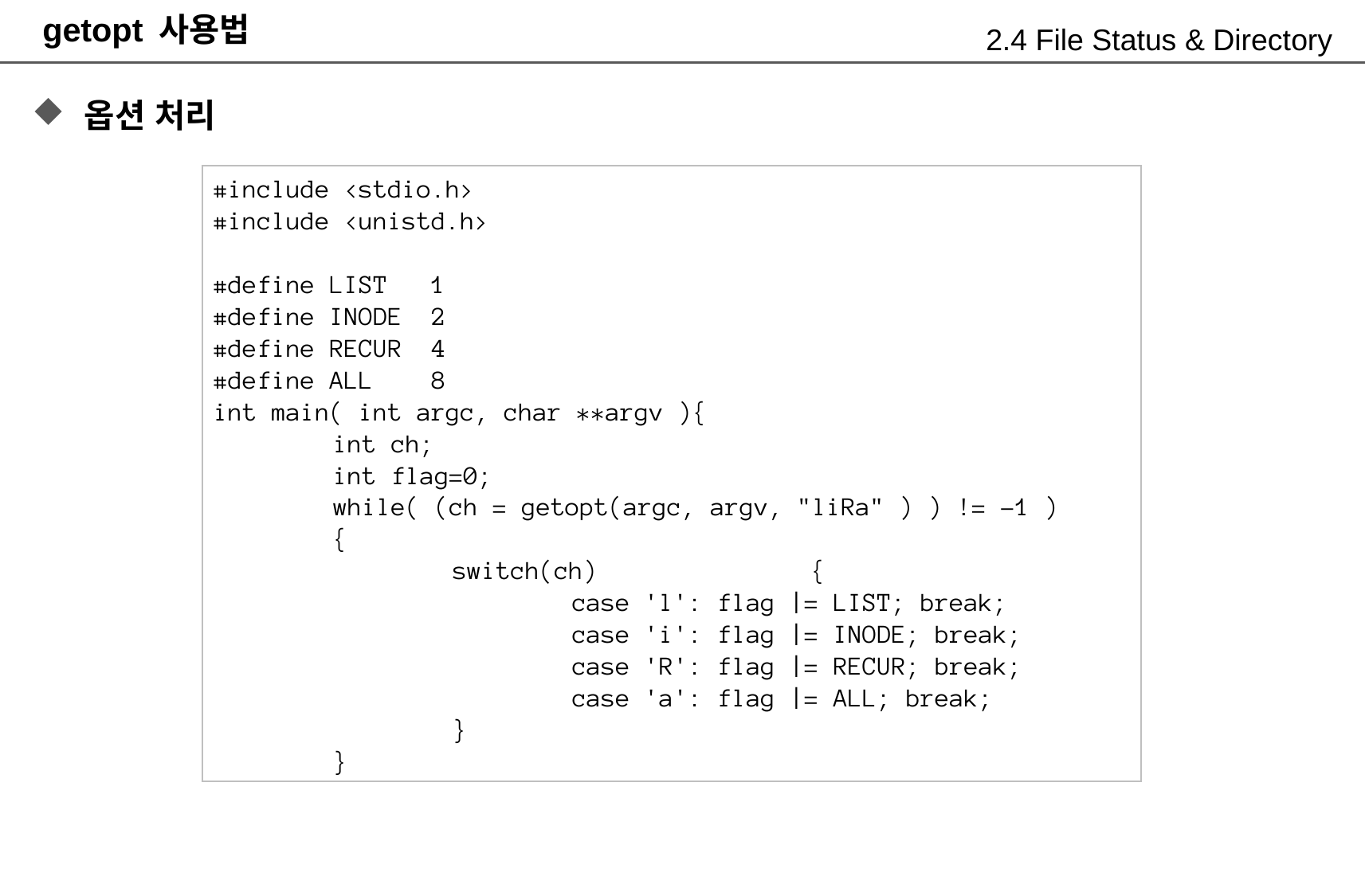

# getopt 사용법
2.4 File Status & Directory
 옵션 처리

#include <stdio.h>
#include <unistd.h>

#define LIST   1
#define INODE  2
#define RECUR  4
#define ALL    8
int main( int argc, char **argv ){
	int ch;
	int flag=0;
	while( (ch = getopt(argc, argv, "liRa" ) ) != -1 )	{
		switch(ch)		{
			case 'l': flag |= LIST; break;
			case 'i': flag |= INODE; break;
			case 'R': flag |= RECUR; break;
			case 'a': flag |= ALL; break;
		}
	}